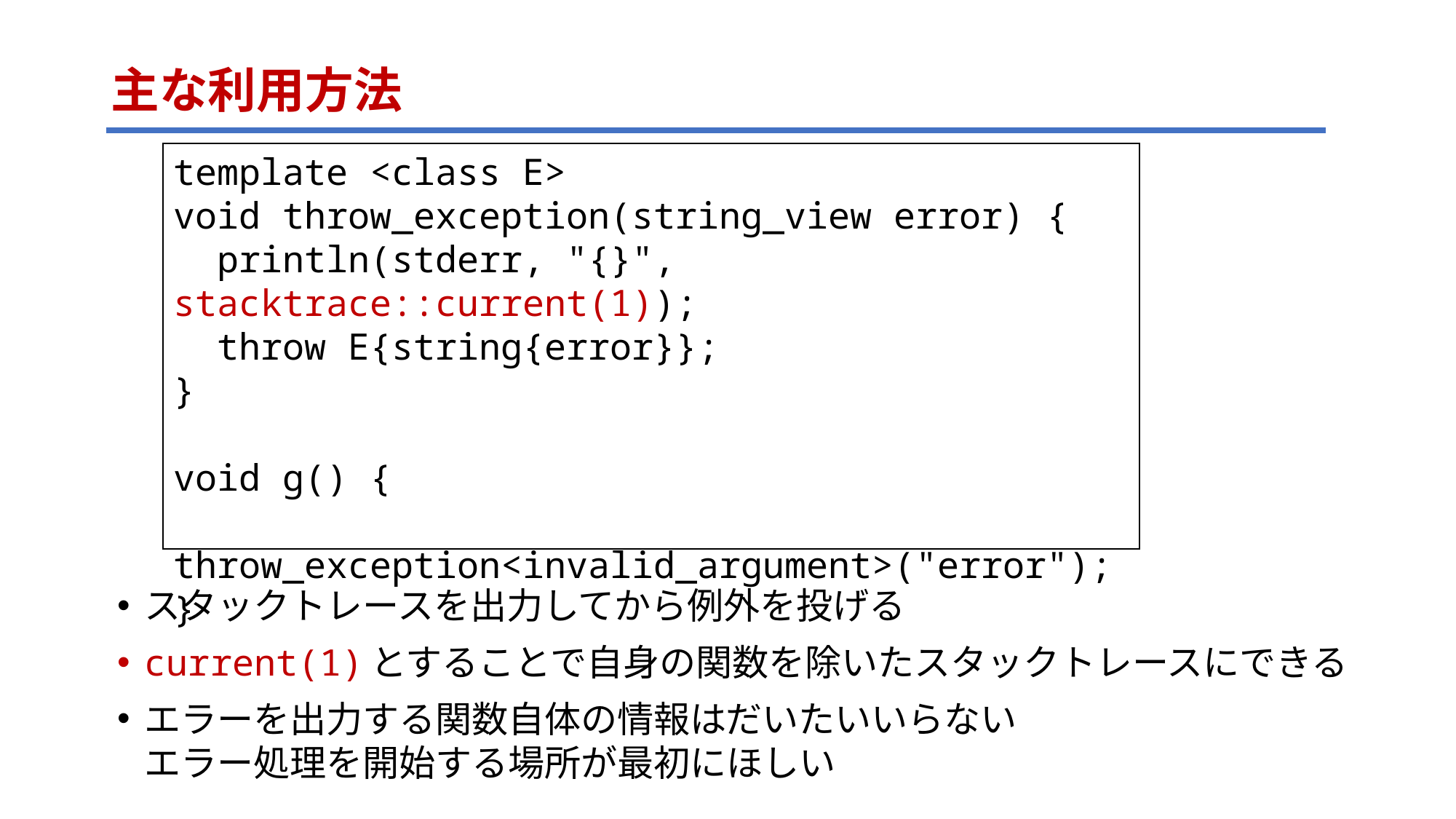

# 主な利用方法
template <class E>
void throw_exception(string_view error) {
  println(stderr, "{}", stacktrace::current(1));
  throw E{string{error}};
}

void g() {
  throw_exception<invalid_argument>("error");
}
スタックトレースを出力してから例外を投げる
current(1)とすることで自身の関数を除いたスタックトレースにできる
エラーを出力する関数自体の情報はだいたいいらない
エラー処理を開始する場所が最初にほしい